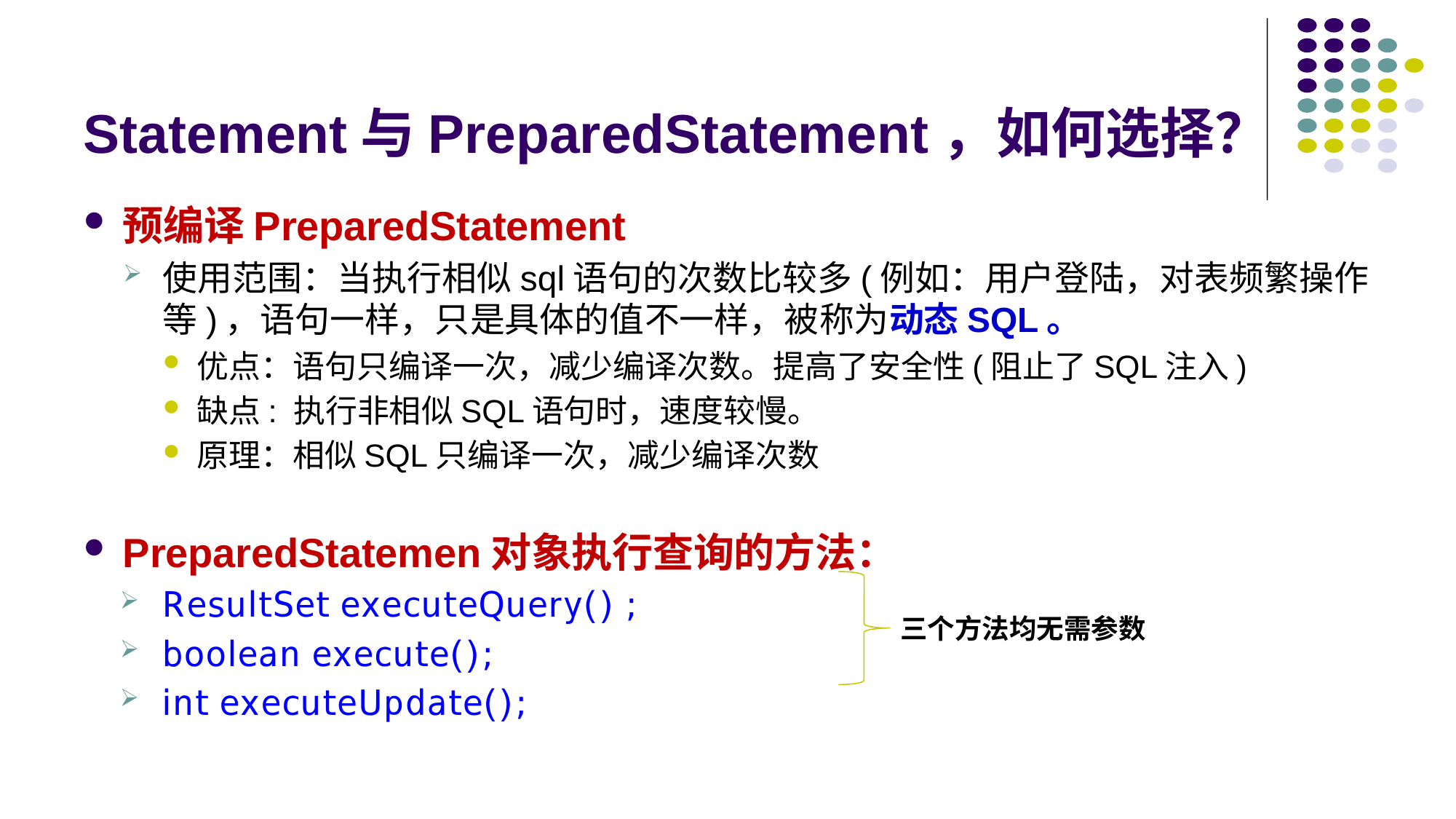

# Statement与PreparedStatement，如何选择？
预编译PreparedStatement
使用范围：当执行相似sql语句的次数比较多(例如：用户登陆，对表频繁操作等)，语句一样，只是具体的值不一样，被称为动态SQL。
优点：语句只编译一次，减少编译次数。提高了安全性(阻止了SQL注入)
缺点: 执行非相似SQL语句时，速度较慢。
原理：相似SQL只编译一次，减少编译次数

PreparedStatemen对象执行查询的方法：
ResultSet executeQuery() ;
boolean execute();
int executeUpdate();

三个方法均无需参数
61